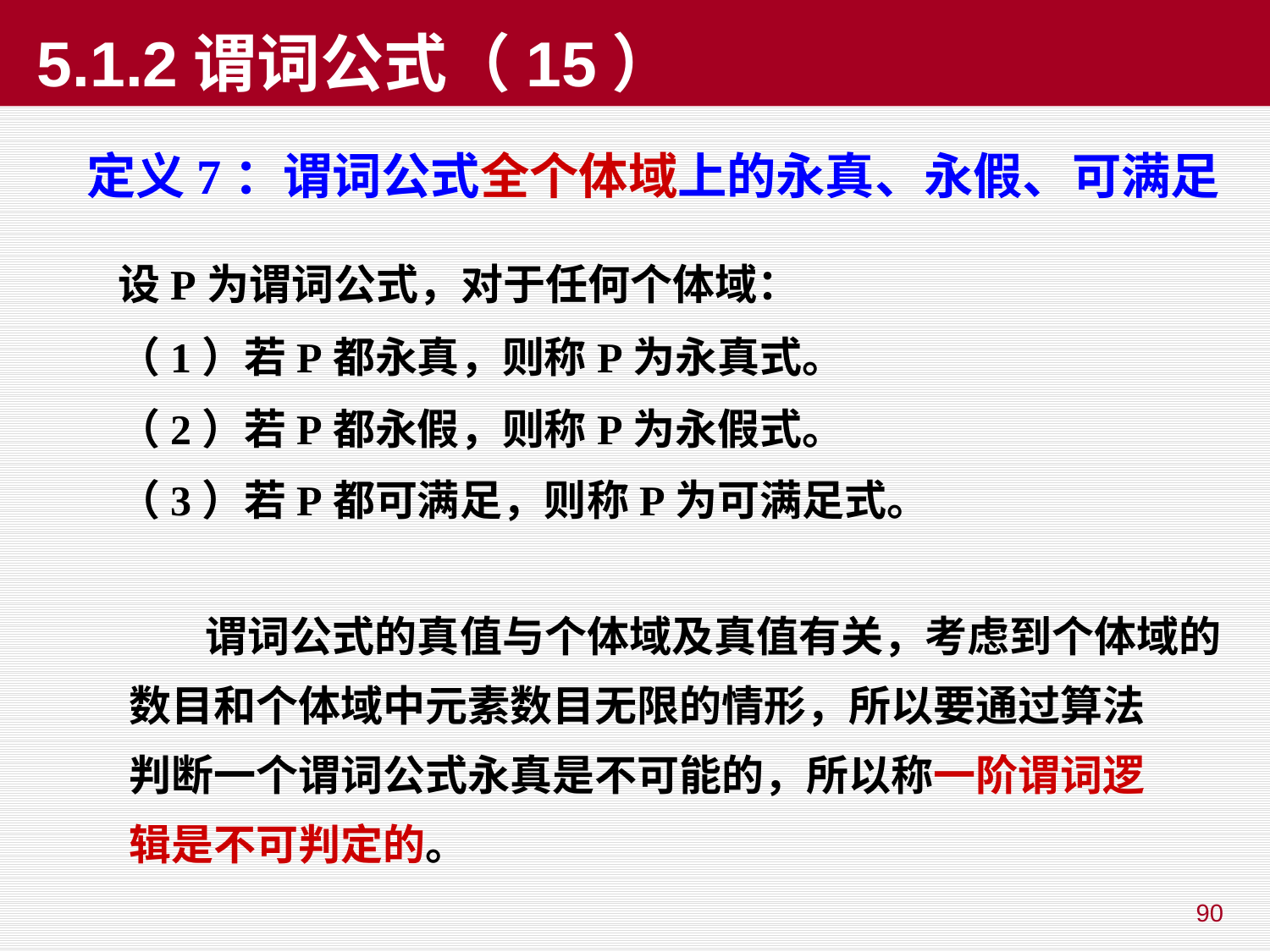

# 5.1.2谓词公式（15）
定义7：谓词公式全个体域上的永真、永假、可满足
设P为谓词公式，对于任何个体域：
（1）若P都永真，则称P为永真式。
（2）若P都永假，则称P为永假式。
（3）若P都可满足，则称P为可满足式。
       谓词公式的真值与个体域及真值有关，考虑到个体域的
数目和个体域中元素数目无限的情形，所以要通过算法
判断一个谓词公式永真是不可能的，所以称一阶谓词逻
辑是不可判定的。
90